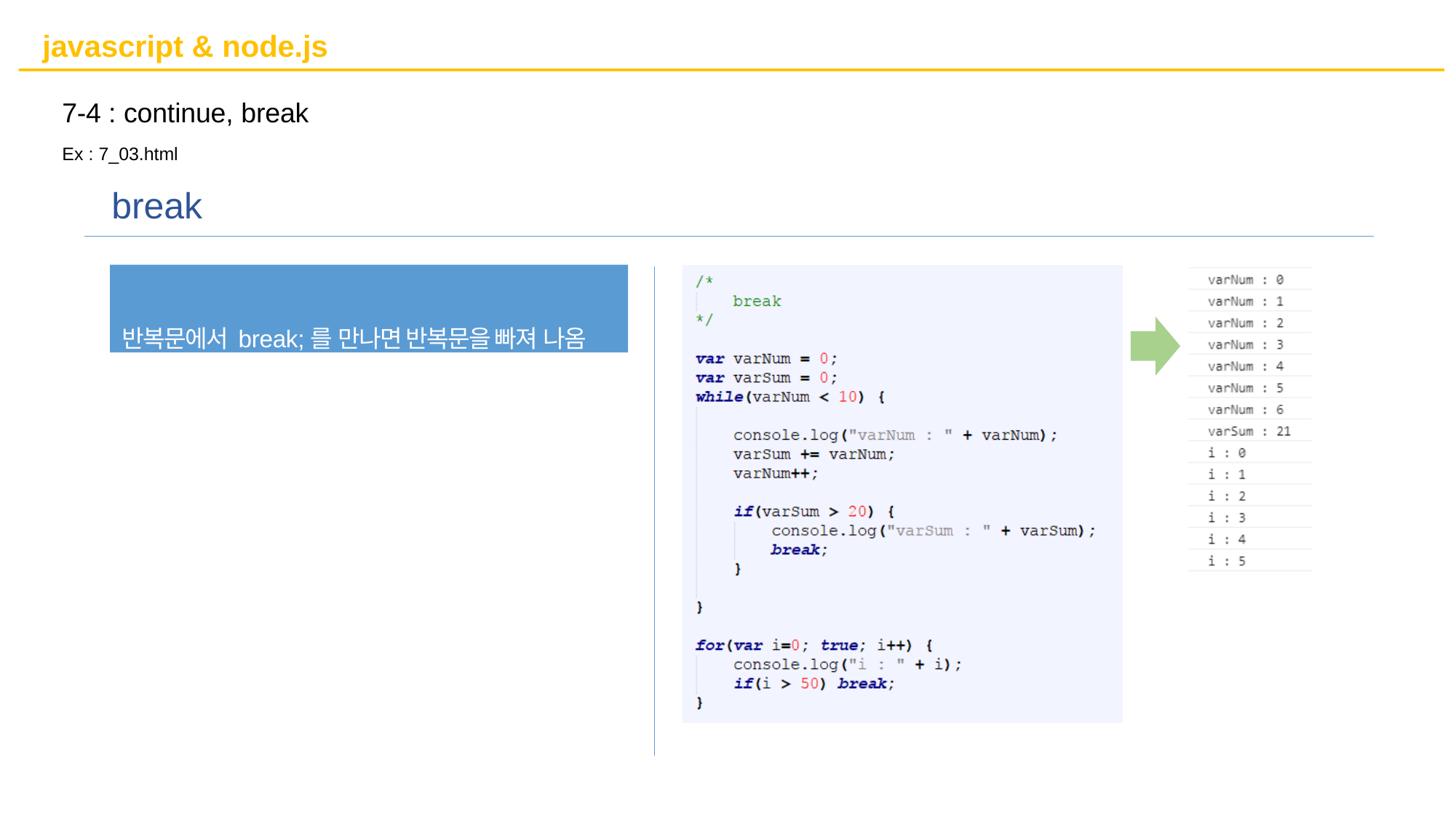

# javascript & node.js

7-4 : continue, break
Ex : 7_03.html
break

반복문에서 break;를 만나면 반복문을 빠져 나옴